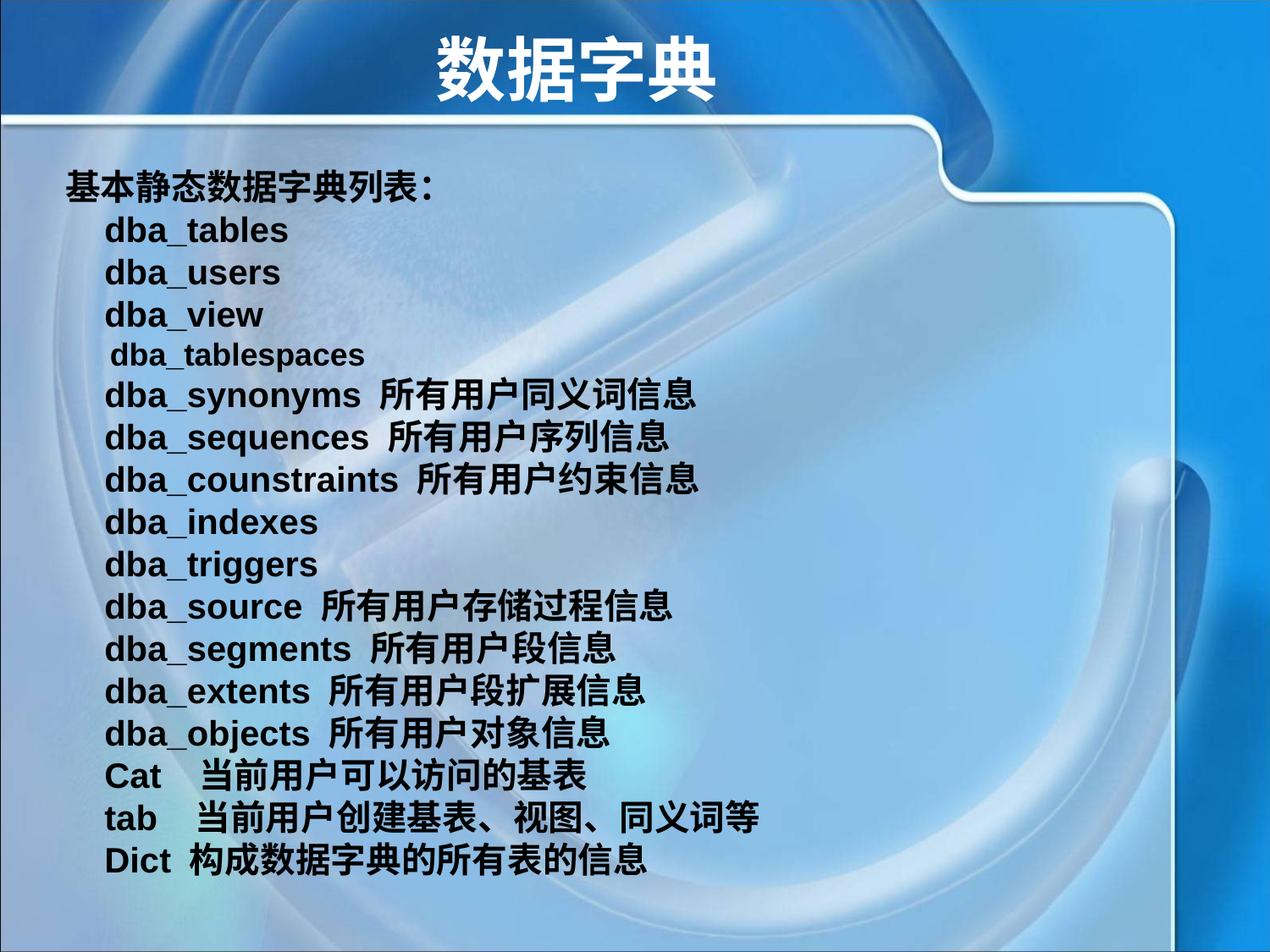

数据字典
基本静态数据字典列表：
    dba_tables
    dba_users
    dba_view
     dba_tablespaces
    dba_synonyms 所有用户同义词信息
    dba_sequences 所有用户序列信息
    dba_counstraints 所有用户约束信息
    dba_indexes
    dba_triggers
    dba_source 所有用户存储过程信息
    dba_segments 所有用户段信息
    dba_extents 所有用户段扩展信息
    dba_objects 所有用户对象信息
    Cat   当前用户可以访问的基表
    tab   当前用户创建基表、视图、同义词等
    Dict 构成数据字典的所有表的信息